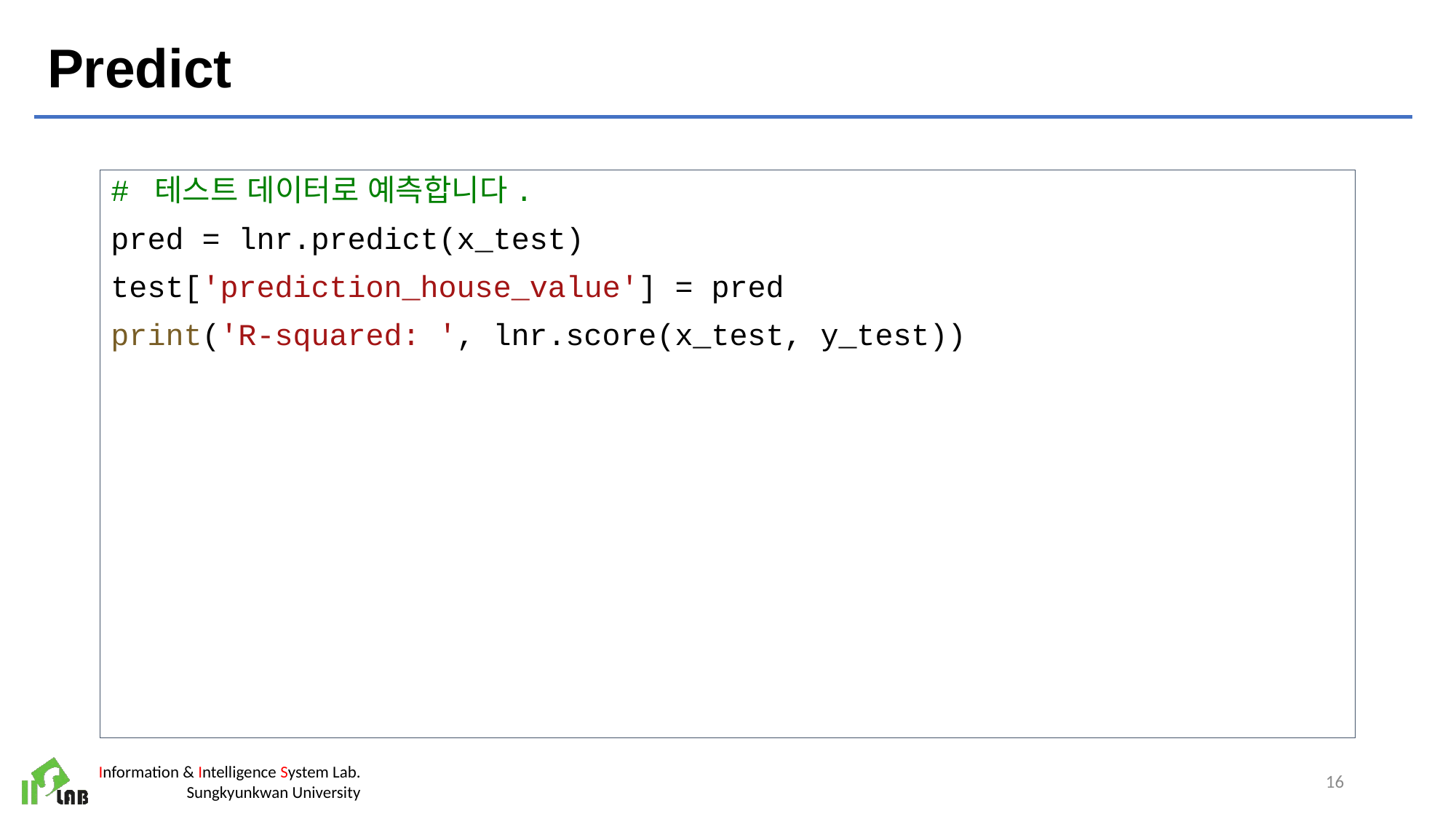

# Predict
# 테스트 데이터로 예측합니다.
pred = lnr.predict(x_test)
test['prediction_house_value'] = pred
print('R-squared: ', lnr.score(x_test, y_test))
16